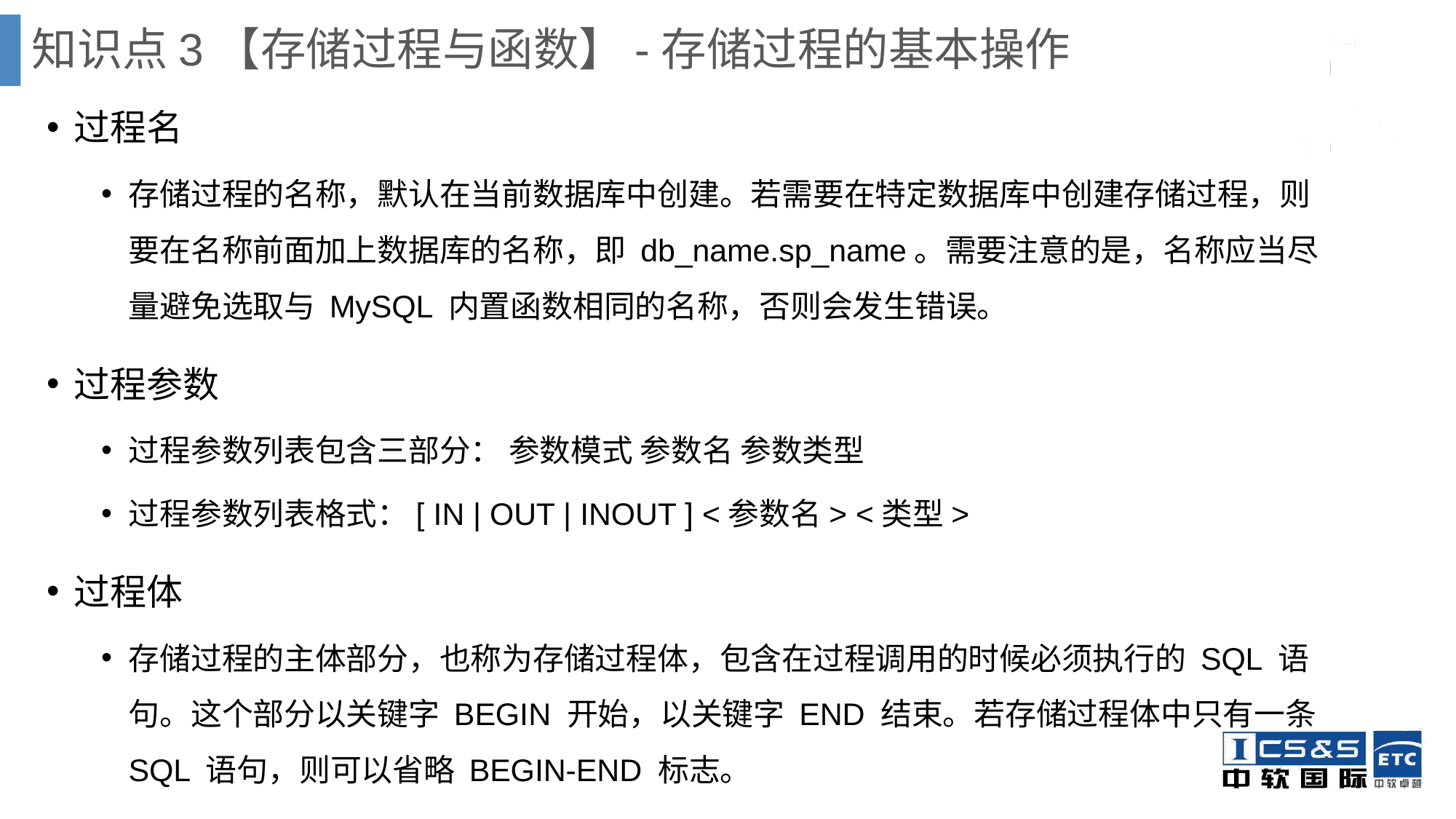

知识点3【存储过程与函数】-存储过程的基本操作
过程名
存储过程的名称，默认在当前数据库中创建。若需要在特定数据库中创建存储过程，则要在名称前面加上数据库的名称，即 db_name.sp_name。需要注意的是，名称应当尽量避免选取与 MySQL 内置函数相同的名称，否则会发生错误。
过程参数
过程参数列表包含三部分： 参数模式 参数名 参数类型
过程参数列表格式：[ IN | OUT | INOUT ] <参数名> <类型>
过程体
存储过程的主体部分，也称为存储过程体，包含在过程调用的时候必须执行的 SQL 语句。这个部分以关键字 BEGIN 开始，以关键字 END 结束。若存储过程体中只有一条 SQL 语句，则可以省略 BEGIN-END 标志。